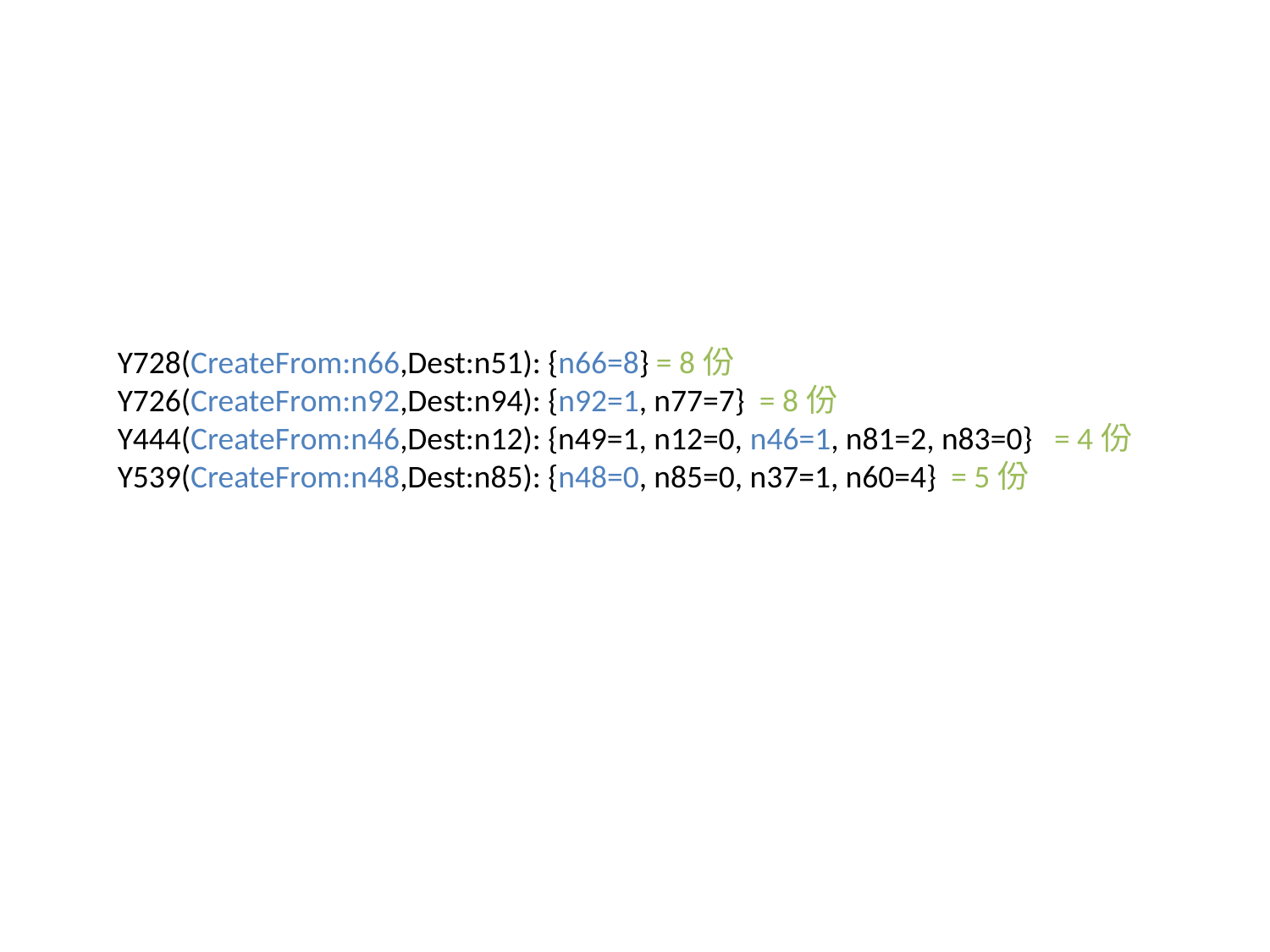

Y728(CreateFrom:n66,Dest:n51): {n66=8} = 8份
Y726(CreateFrom:n92,Dest:n94): {n92=1, n77=7}  = 8份
Y444(CreateFrom:n46,Dest:n12): {n49=1, n12=0, n46=1, n81=2, n83=0}   = 4份
Y539(CreateFrom:n48,Dest:n85): {n48=0, n85=0, n37=1, n60=4}  = 5份